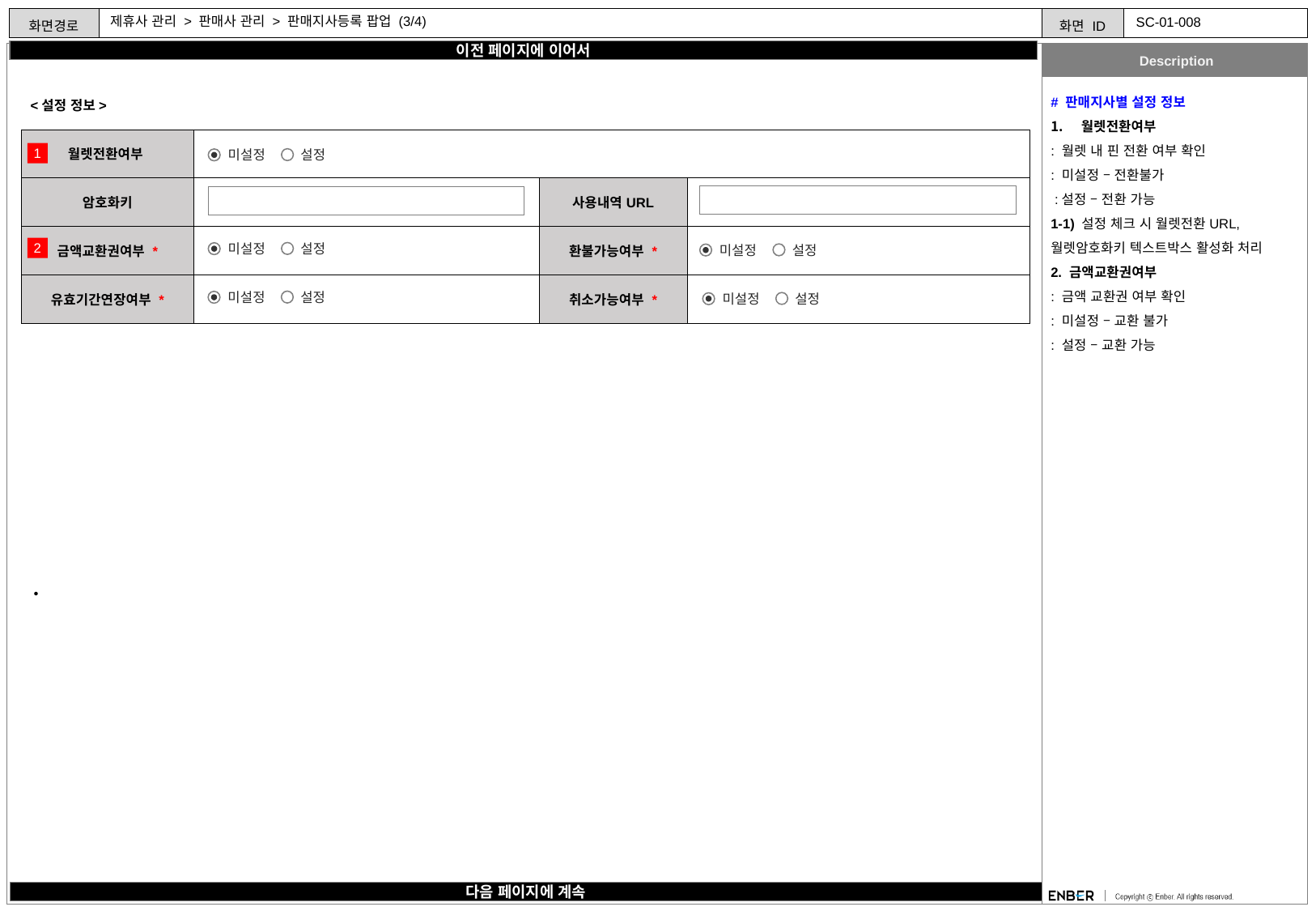

# 제휴사 관리 > 판매사 관리 > 판매지사등록 팝업 (3/4)
SC-01-008
이전 페이지에 이어서
# 판매지사별 설정 정보
월렛전환여부
: 월렛 내 핀 전환 여부 확인
: 미설정 – 전환불가
 :설정 – 전환 가능
1-1) 설정 체크 시 월렛전환URL, 월렛암호화키 텍스트박스 활성화 처리
2. 금액교환권여부
: 금액 교환권 여부 확인
: 미설정 – 교환 불가
: 설정 – 교환 가능
<설정 정보>
| 월렛전환여부 |  |  |  |
| --- | --- | --- | --- |
| 암호화키 |  | 사용내역URL |  |
| 금액교환권여부 \* |  | 환불가능여부 \* |  |
| 유효기간연장여부 \* |  | 취소가능여부 \* |  |
1
설정

미설정

2
설정

미설정

설정

미설정

설정

미설정

설정

미설정

.
다음 페이지에 계속